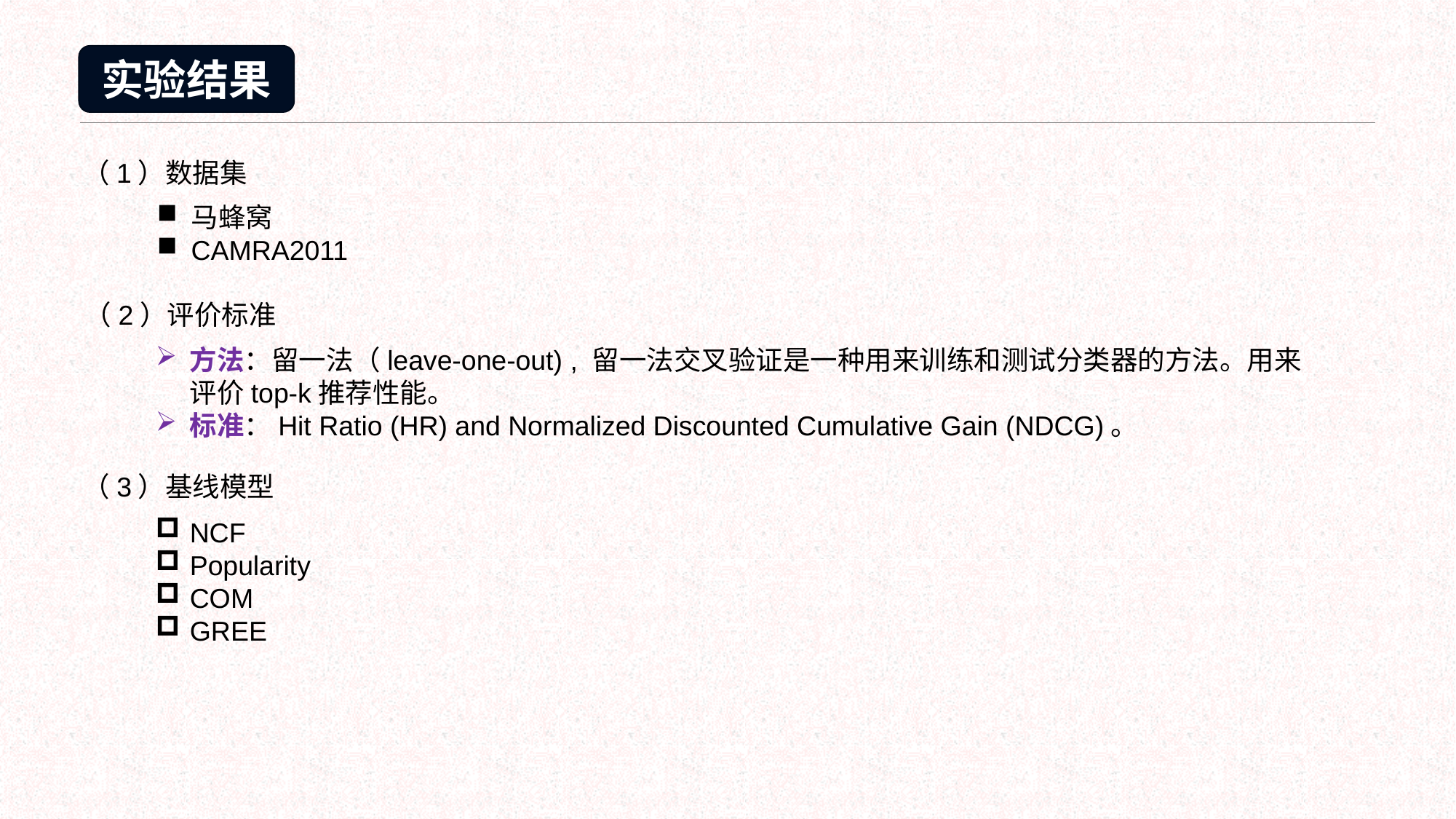

实验结果
（1）数据集
马蜂窝
CAMRA2011
（2）评价标准
方法：留一法（leave-one-out) , 留一法交叉验证是一种用来训练和测试分类器的方法。用来评价top-k推荐性能。
标准：Hit Ratio (HR) and Normalized Discounted Cumulative Gain (NDCG)。
（3）基线模型
NCF
Popularity
COM
GREE